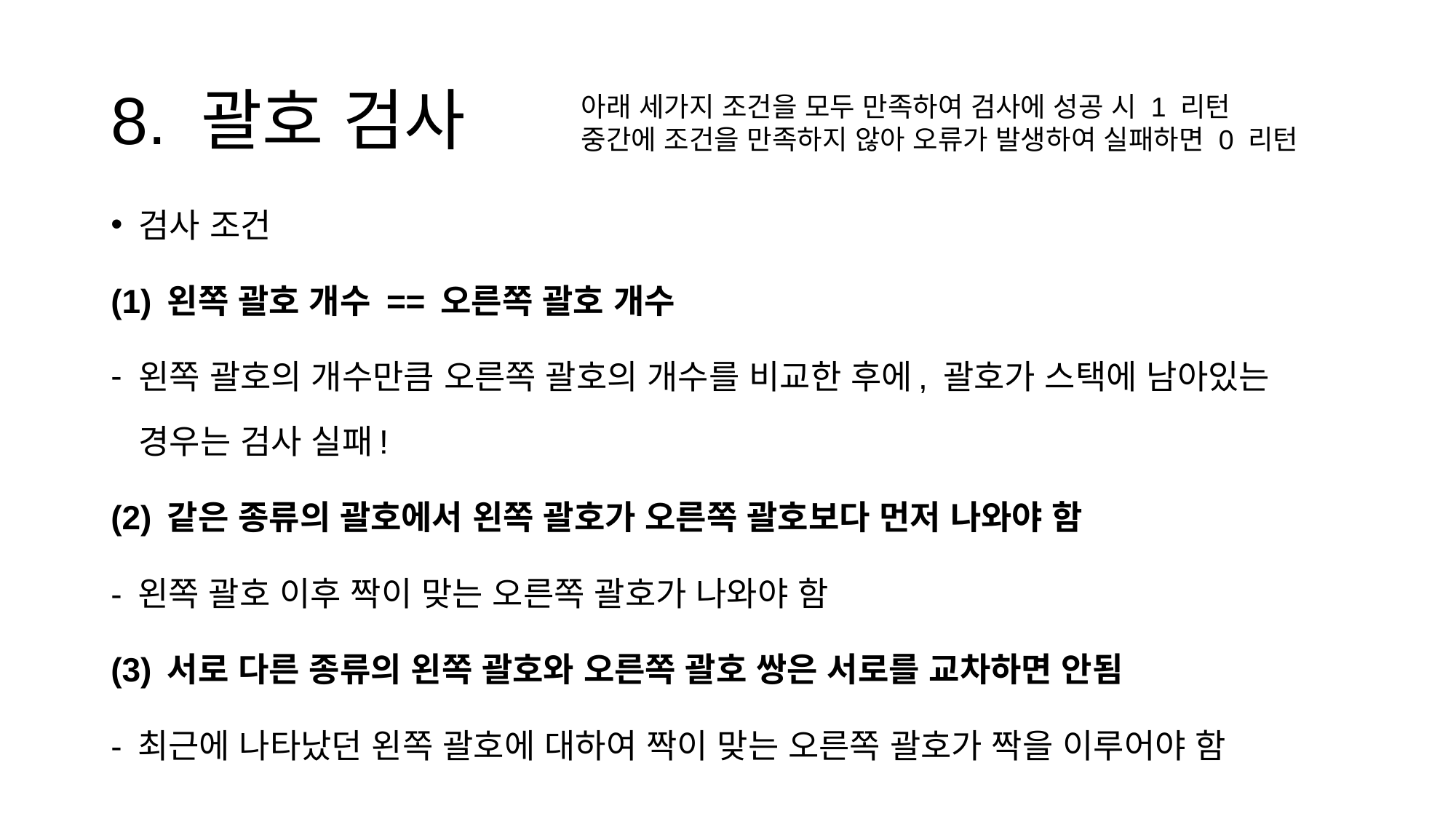

# 8. 괄호 검사
아래 세가지 조건을 모두 만족하여 검사에 성공 시 1 리턴
중간에 조건을 만족하지 않아 오류가 발생하여 실패하면 0 리턴
검사 조건
(1) 왼쪽 괄호 개수 == 오른쪽 괄호 개수
왼쪽 괄호의 개수만큼 오른쪽 괄호의 개수를 비교한 후에, 괄호가 스택에 남아있는 경우는 검사 실패!
(2) 같은 종류의 괄호에서 왼쪽 괄호가 오른쪽 괄호보다 먼저 나와야 함
- 왼쪽 괄호 이후 짝이 맞는 오른쪽 괄호가 나와야 함
(3) 서로 다른 종류의 왼쪽 괄호와 오른쪽 괄호 쌍은 서로를 교차하면 안됨
- 최근에 나타났던 왼쪽 괄호에 대하여 짝이 맞는 오른쪽 괄호가 짝을 이루어야 함